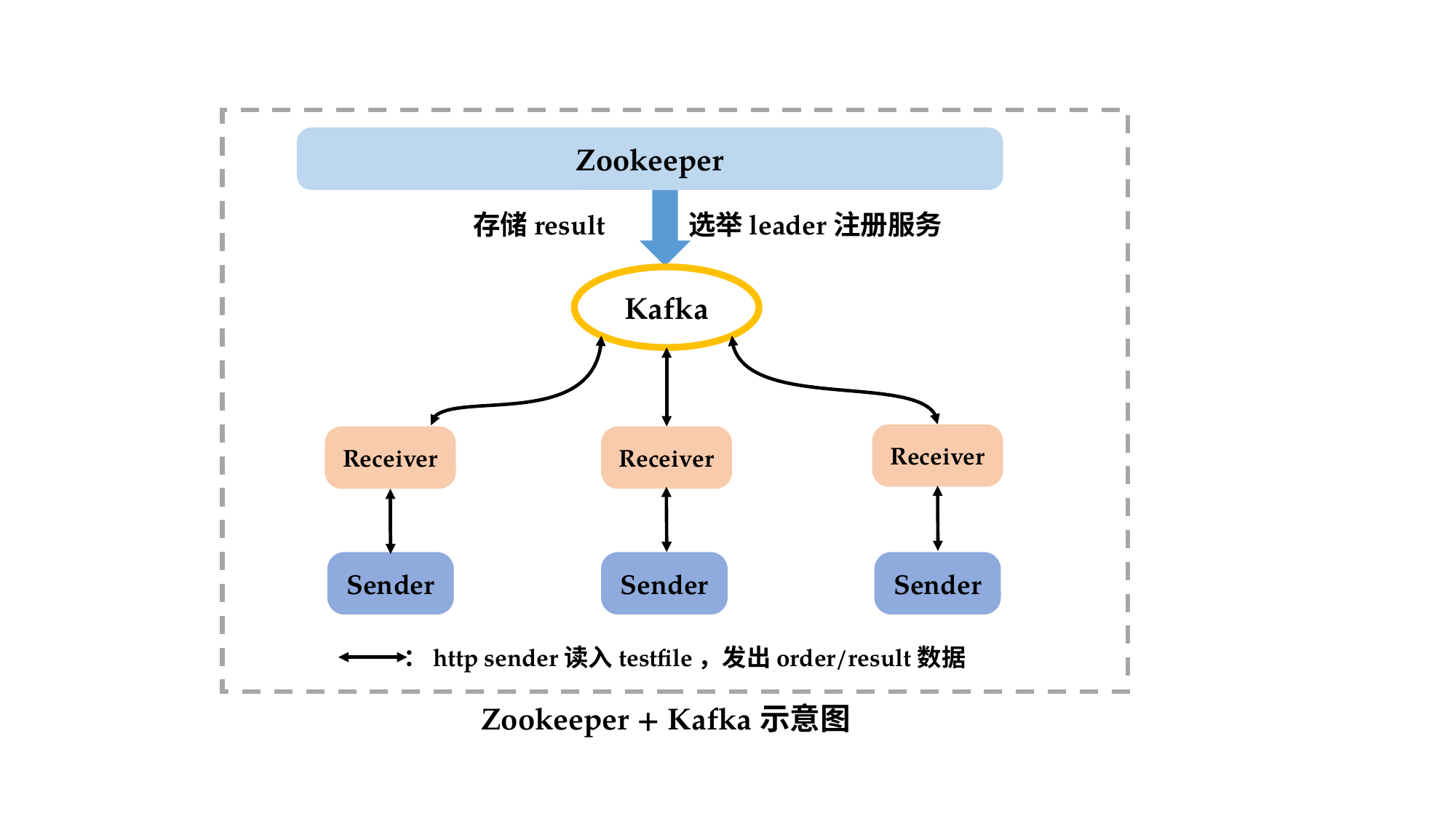

Zookeeper

存储result           选举leader注册服务
Kafka
Receiver
Receiver
Receiver
Sender
Sender
Sender
：http sender读入testfile，发出order/result数据
Zookeeper + Kafka示意图